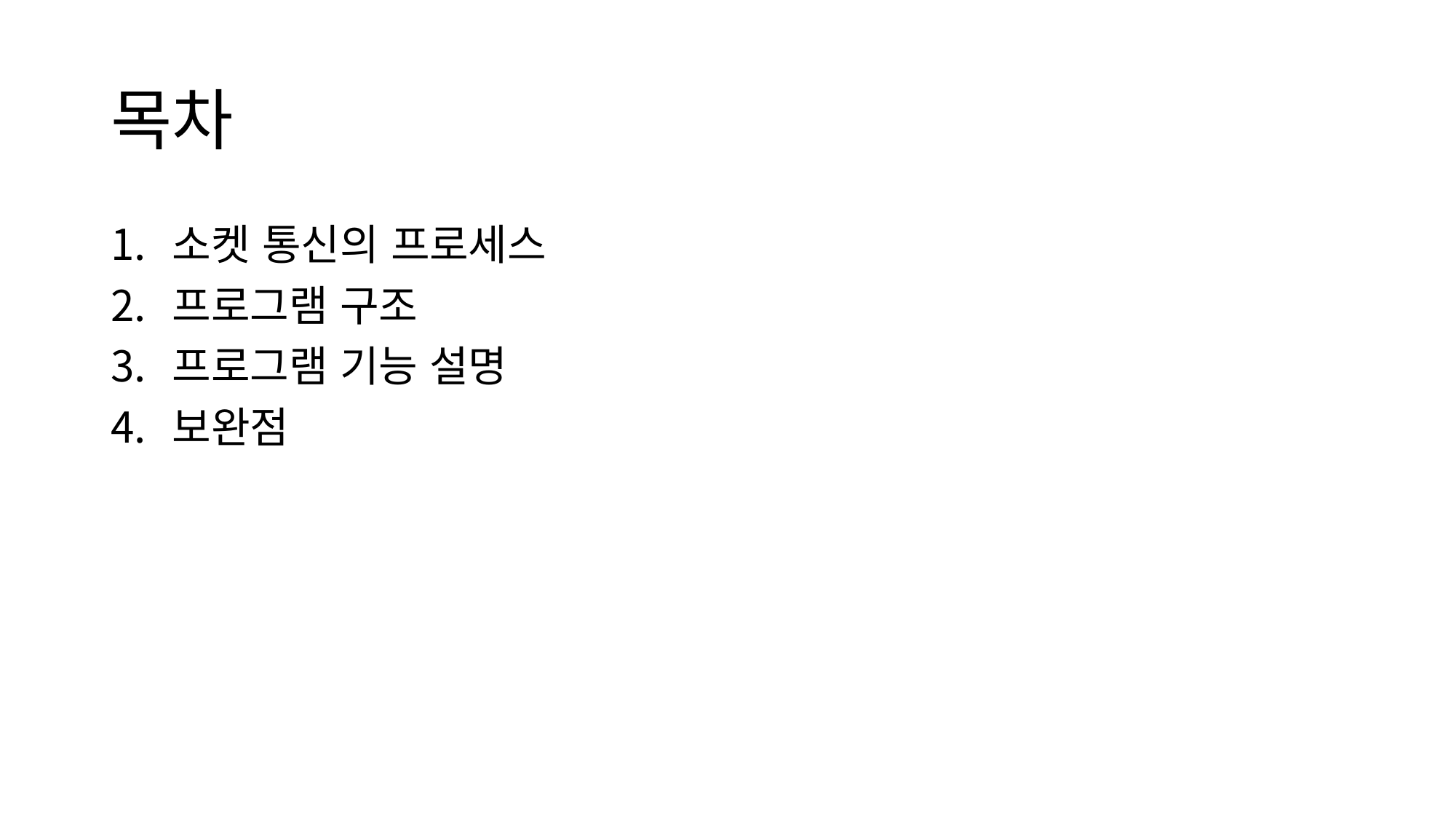

# 목차
소켓 통신의 프로세스
프로그램 구조
프로그램 기능 설명
보완점